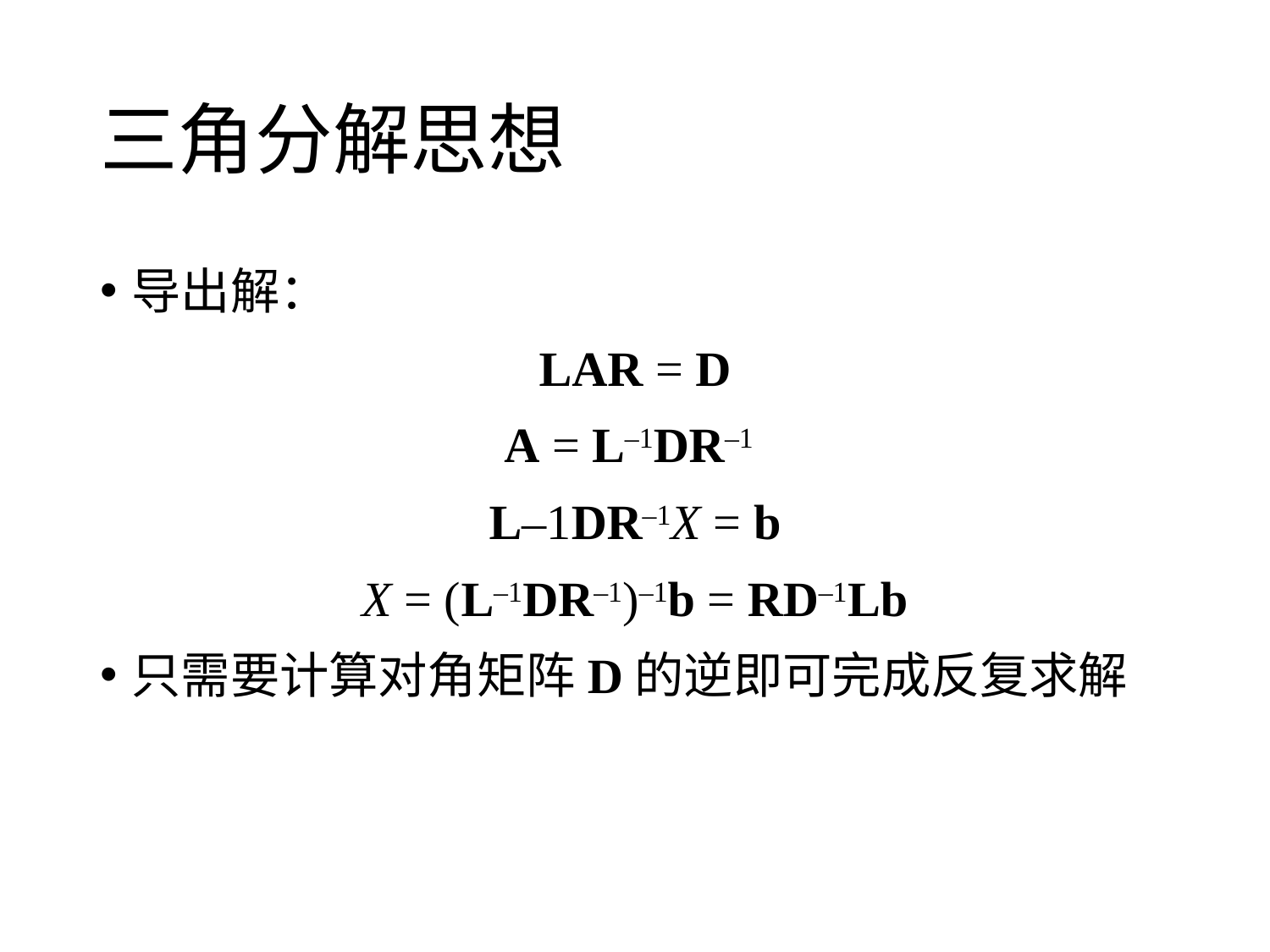

# 三角分解思想
导出解：
LAR = D
A = L–1DR–1
L–1DR–1X = b
X = (L–1DR–1)–1b = RD–1Lb
只需要计算对角矩阵D的逆即可完成反复求解